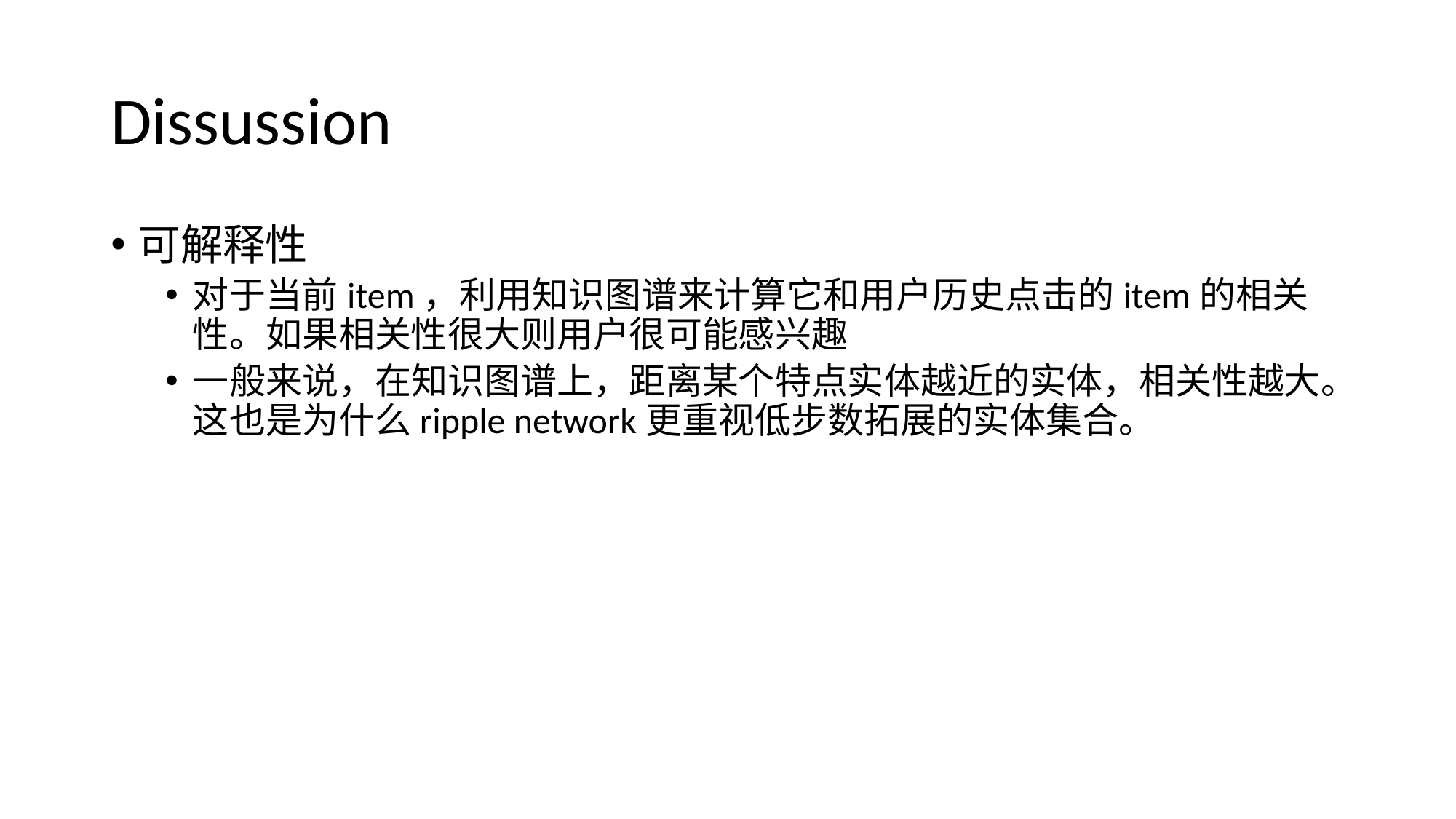

# Dissussion
可解释性
对于当前item，利用知识图谱来计算它和用户历史点击的item的相关性。如果相关性很大则用户很可能感兴趣
一般来说，在知识图谱上，距离某个特点实体越近的实体，相关性越大。这也是为什么ripple network更重视低步数拓展的实体集合。